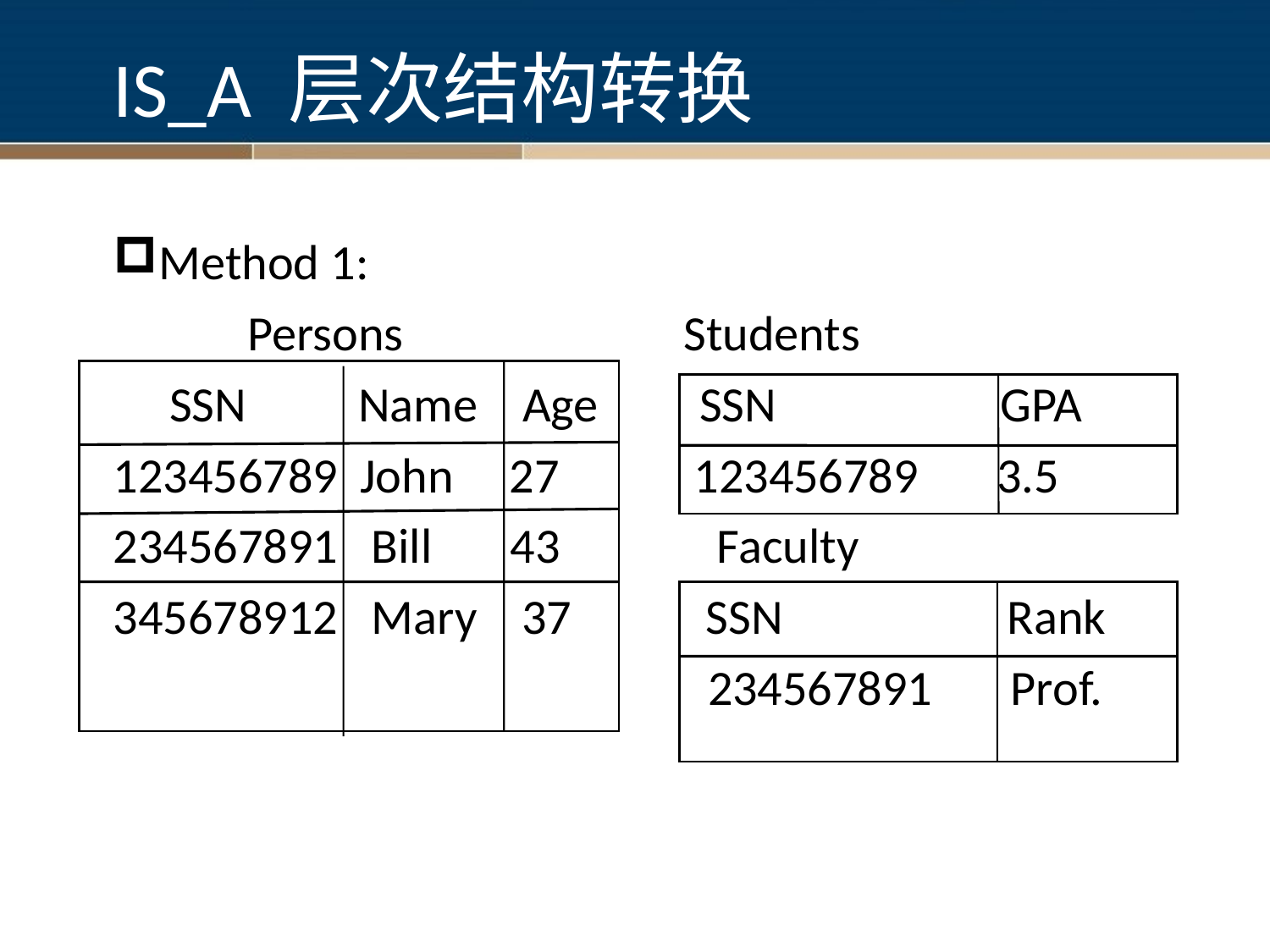

# IS_A 层次结构转换
Method 1:
            Persons                         Students
     SSN          Name    Age         SSN                    GPA
123456789  John     27            123456789       3.5
234567891   Bill       43              Faculty
345678912   Mary    37            SSN                    Rank
                                                     234567891       Prof.